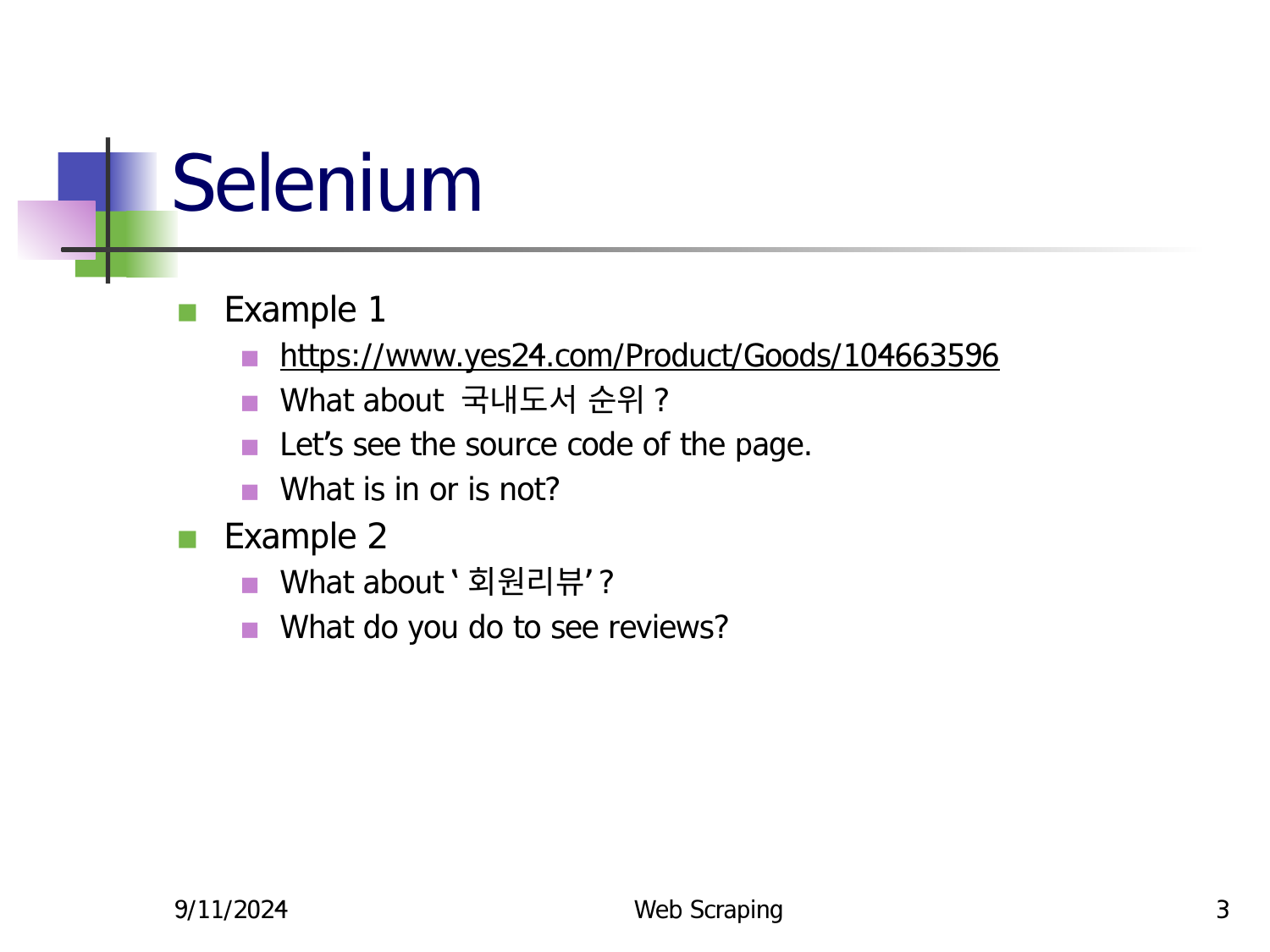

# Selenium
Example 1
https://www.yes24.com/Product/Goods/104663596
What about 국내도서 순위?
Let’s see the source code of the page.
What is in or is not?
Example 2
What about ‘회원리뷰’?
What do you do to see reviews?
9/11/2024
Web Scraping
3